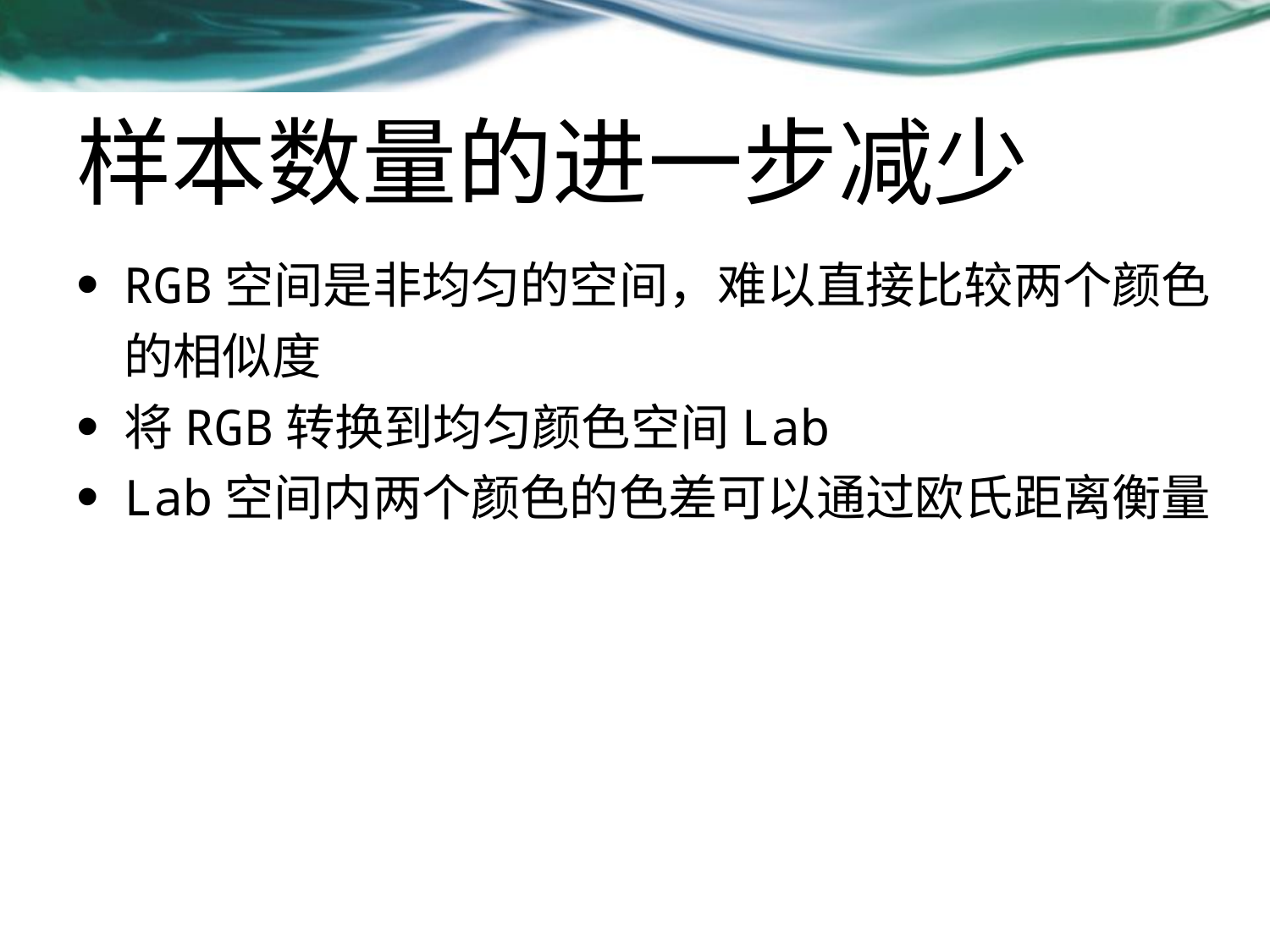

# 样本数量的进一步减少
RGB空间是非均匀的空间，难以直接比较两个颜色的相似度
将RGB转换到均匀颜色空间Lab
Lab空间内两个颜色的色差可以通过欧氏距离衡量